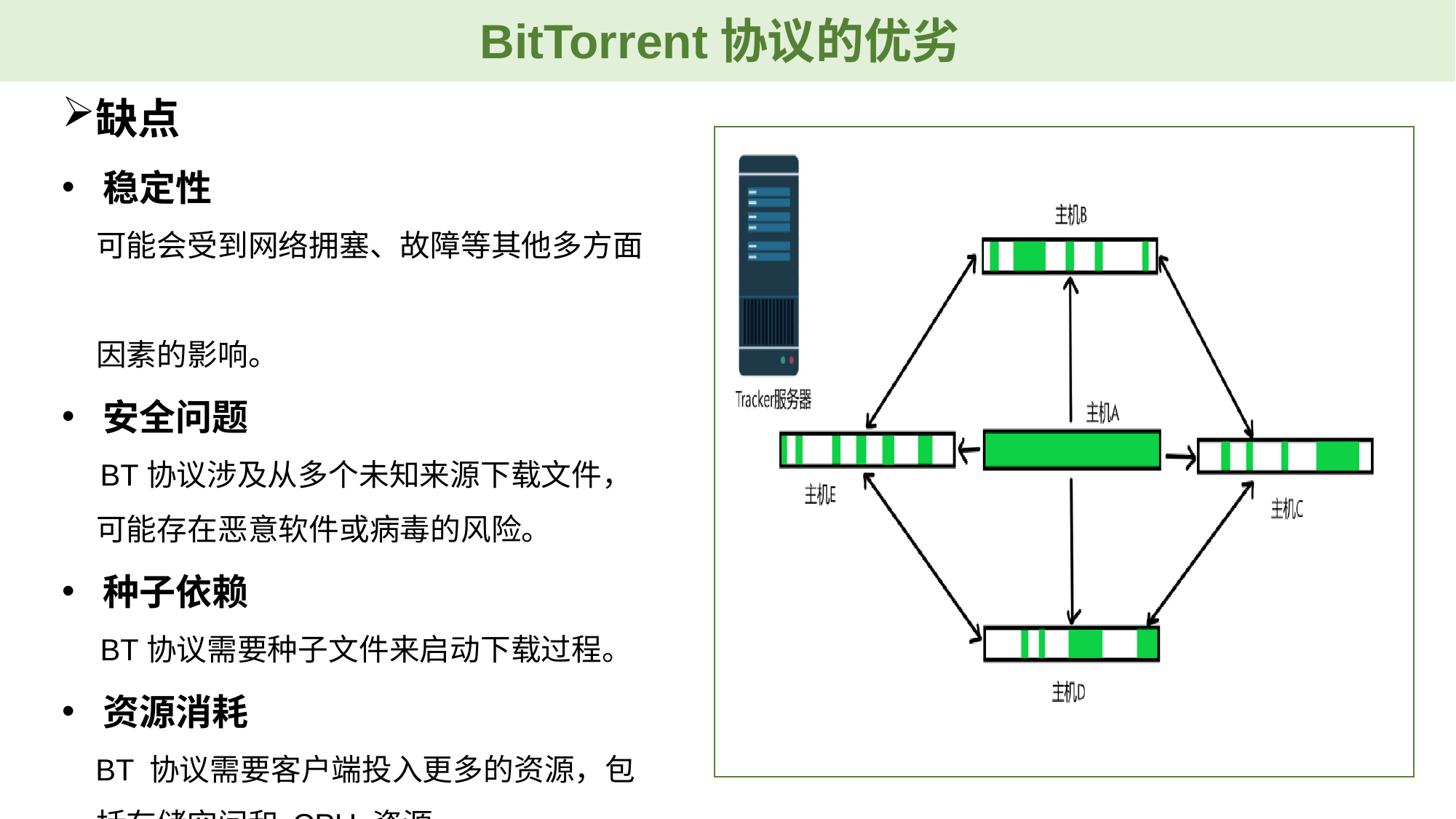

# BitTorrent协议的优劣
缺点
稳定性
    可能会受到网络拥塞、故障等其他多方面
    因素的影响。
安全问题
     BT协议涉及从多个未知来源下载文件，
    可能存在恶意软件或病毒的风险。
种子依赖
     BT协议需要种子文件来启动下载过程。
资源消耗
    BT 协议需要客户端投入更多的资源，包
    括存储空间和 CPU 资源。